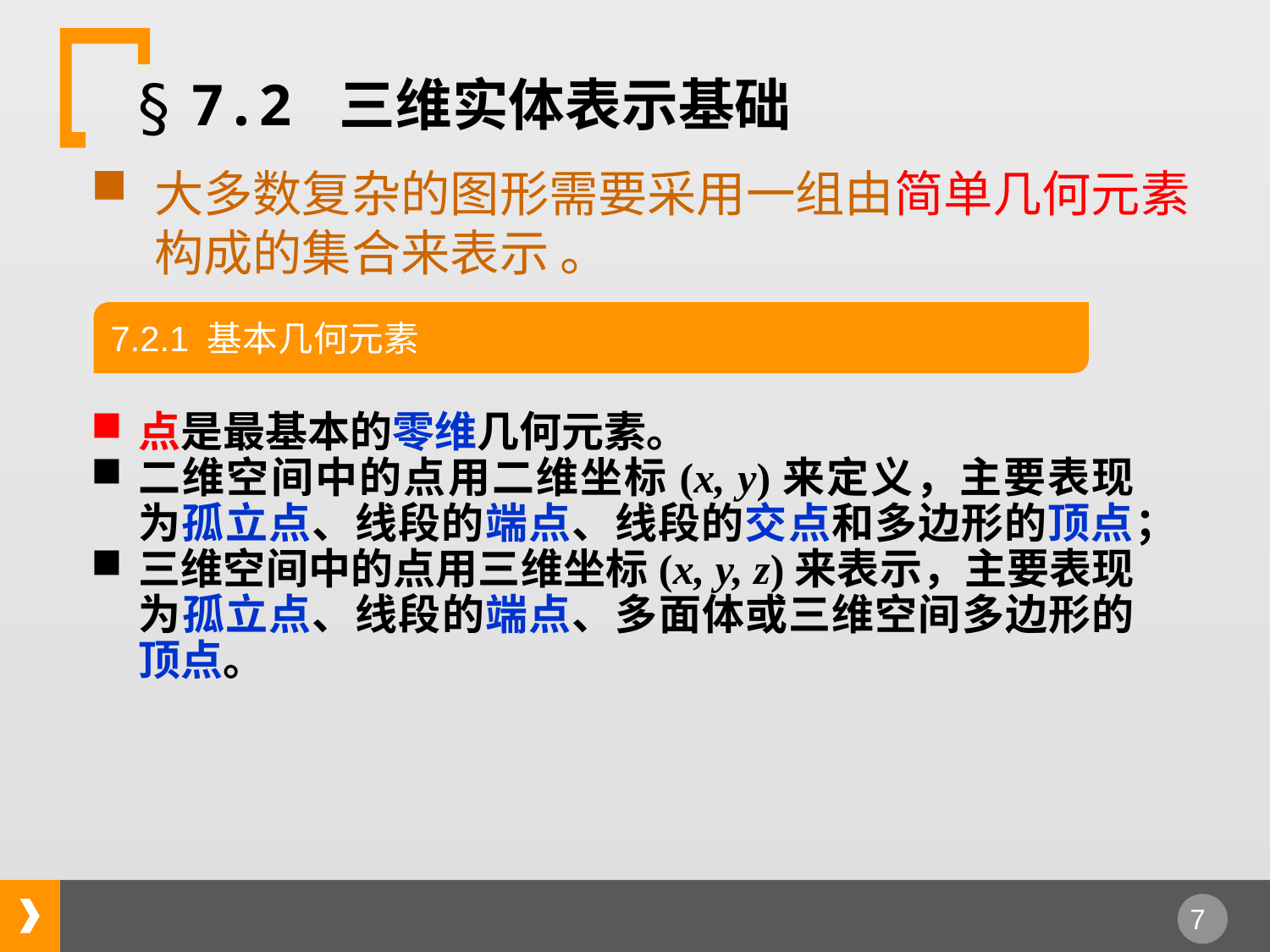

§ 7.2 三维实体表示基础
大多数复杂的图形需要采用一组由简单几何元素构成的集合来表示 。
7.2.1 基本几何元素
点是最基本的零维几何元素。
二维空间中的点用二维坐标(x, y)来定义，主要表现为孤立点、线段的端点、线段的交点和多边形的顶点；
三维空间中的点用三维坐标(x, y, z)来表示，主要表现为孤立点、线段的端点、多面体或三维空间多边形的顶点。